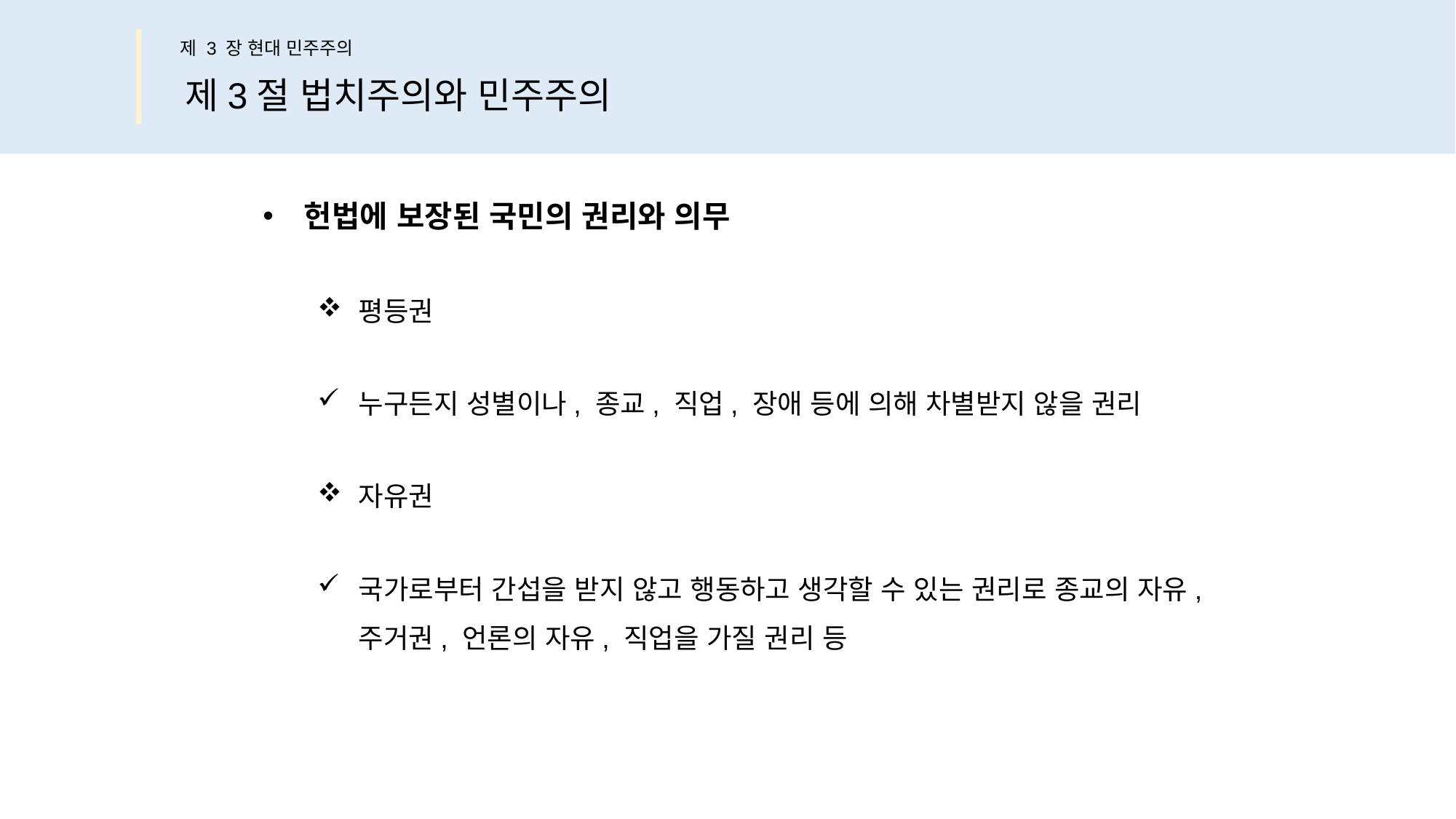

제 3 장 현대 민주주의
제3절 법치주의와 민주주의
헌법에 보장된 국민의 권리와 의무

평등권

누구든지 성별이나, 종교, 직업, 장애 등에 의해 차별받지 않을 권리

자유권

국가로부터 간섭을 받지 않고 행동하고 생각할 수 있는 권리로 종교의 자유,
주거권, 언론의 자유, 직업을 가질 권리 등